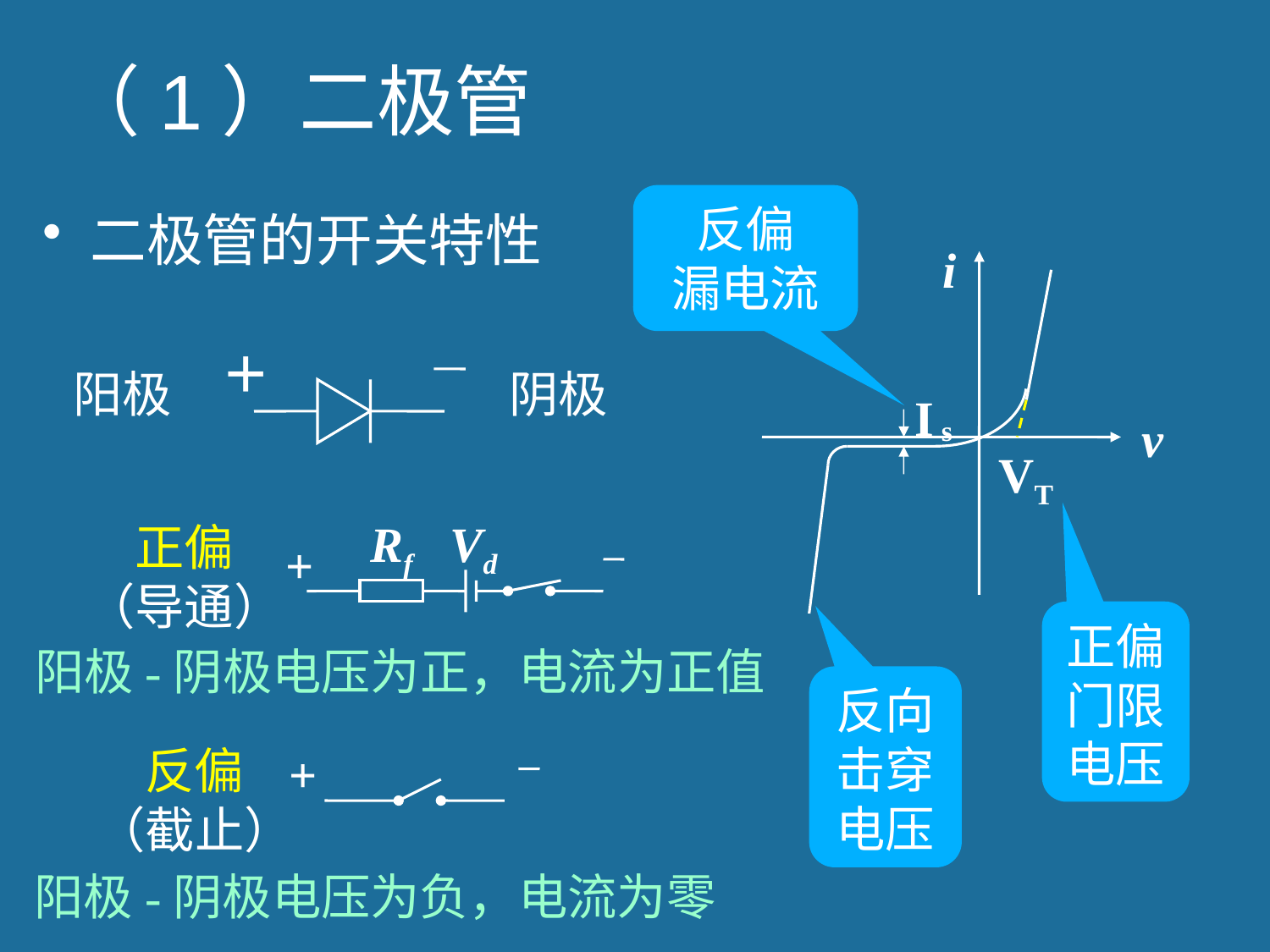

# （1）二极管
反偏
漏电流
i

I s

v

VT

正偏门限
电压
反向击穿电压
二极管的开关特性
＋

阳极
阴极
Rf
Vd
+

正偏
（导通）
阳极-阴极电压为正，电流为正值
反偏
（截止）
+

阳极-阴极电压为负，电流为零
41